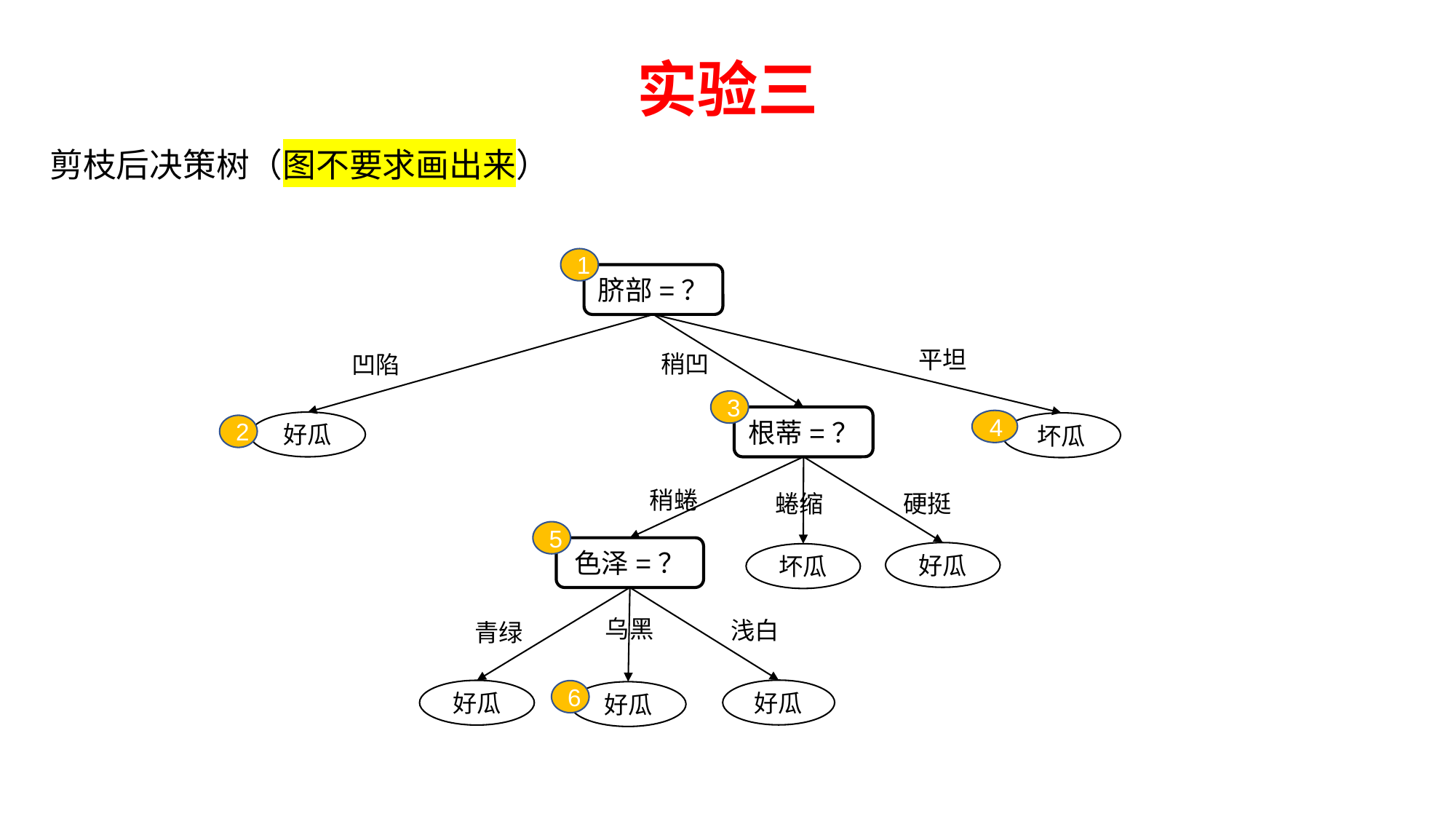

# 实验三
剪枝后决策树（图不要求画出来）
1
脐部=？
平坦
稍凹
凹陷
3
根蒂=？
4
坏瓜
好瓜
2
稍蜷
蜷缩
硬挺
5
色泽=？
好瓜
坏瓜
乌黑
浅白
青绿
好瓜
好瓜
6
好瓜